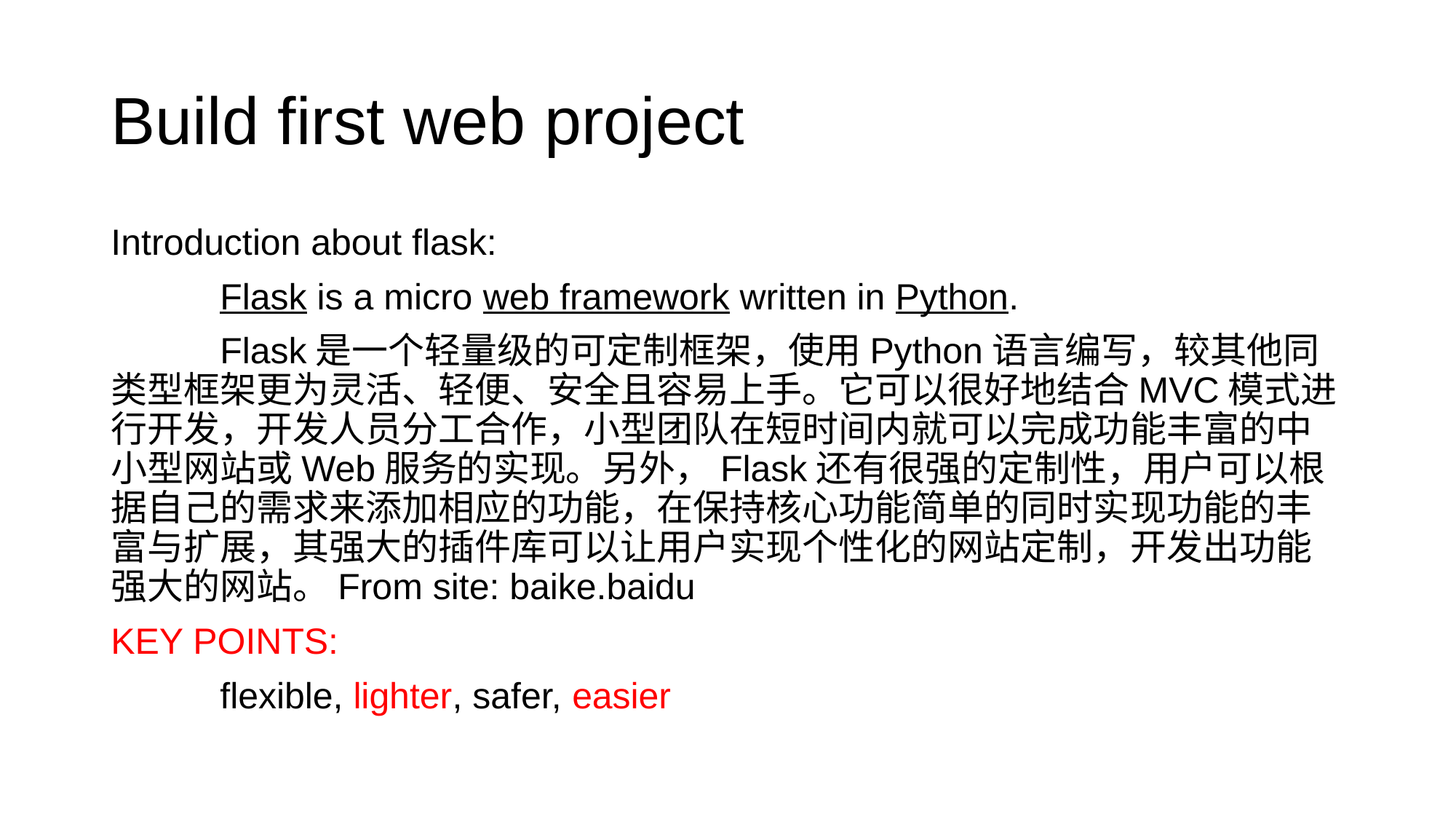

# Build first web project
Introduction about flask:
	Flask is a micro web framework written in Python.
	Flask是一个轻量级的可定制框架，使用Python语言编写，较其他同类型框架更为灵活、轻便、安全且容易上手。它可以很好地结合MVC模式进行开发，开发人员分工合作，小型团队在短时间内就可以完成功能丰富的中小型网站或Web服务的实现。另外，Flask还有很强的定制性，用户可以根据自己的需求来添加相应的功能，在保持核心功能简单的同时实现功能的丰富与扩展，其强大的插件库可以让用户实现个性化的网站定制，开发出功能强大的网站。From site: baike.baidu
KEY POINTS:
	flexible, lighter, safer, easier